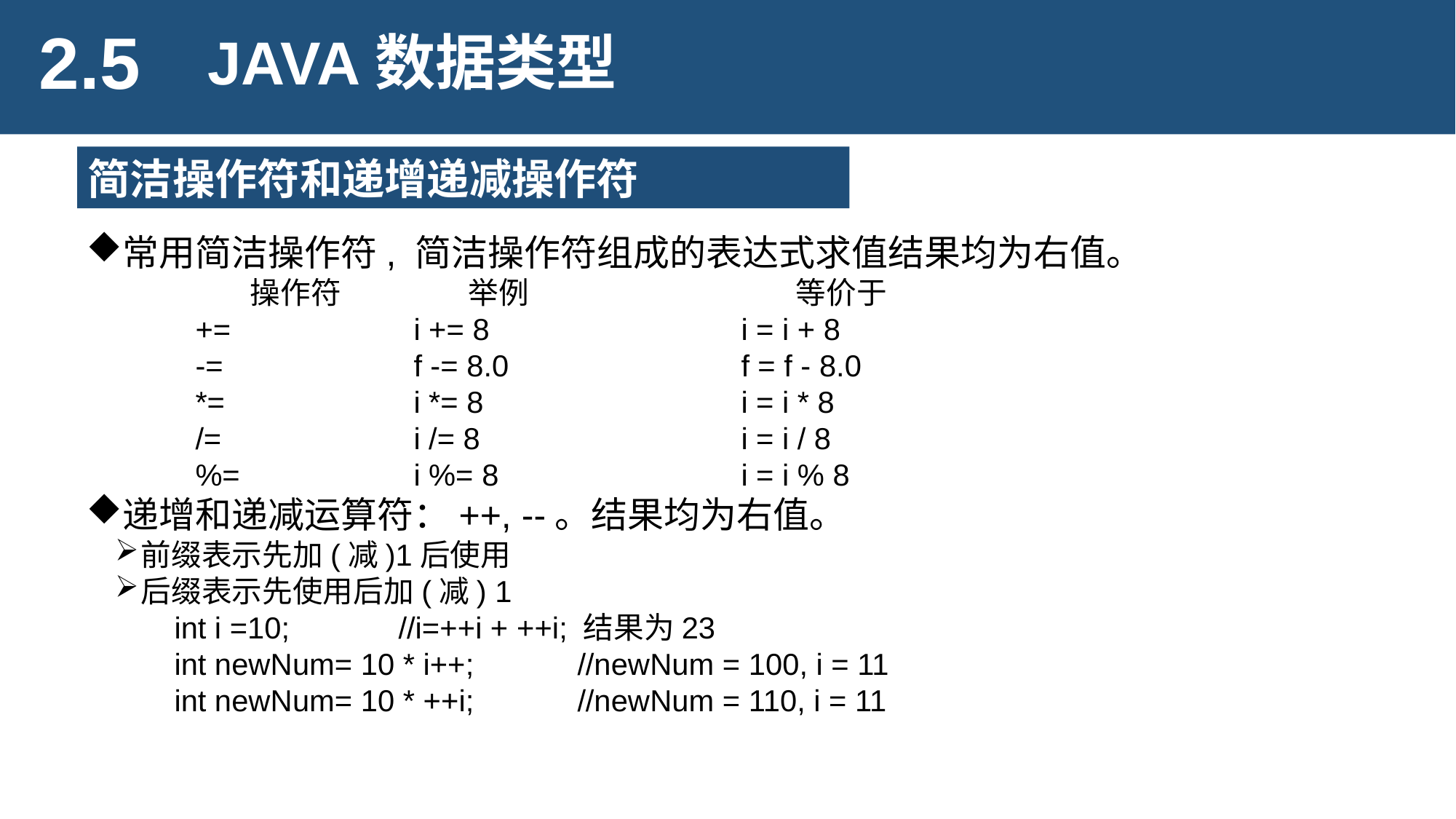

2.5
JAVA数据类型
简洁操作符和递增递减操作符
常用简洁操作符, 简洁操作符组成的表达式求值结果均为右值。
	操作符		举例			等价于
	+=		i += 8			i = i + 8
	-=		f -= 8.0			f = f - 8.0
	*=		i *= 8			i = i * 8
	/=		i /= 8			i = i / 8
	%=		i %= 8			i = i % 8
递增和递减运算符：++, --。结果均为右值。
前缀表示先加(减)1后使用
后缀表示先使用后加(减) 1
    int i =10;             //i=++i + ++i; 结果为23
    int newNum= 10 * i++; 	//newNum = 100, i = 11
    int newNum= 10 * ++i; 	//newNum = 110, i = 11